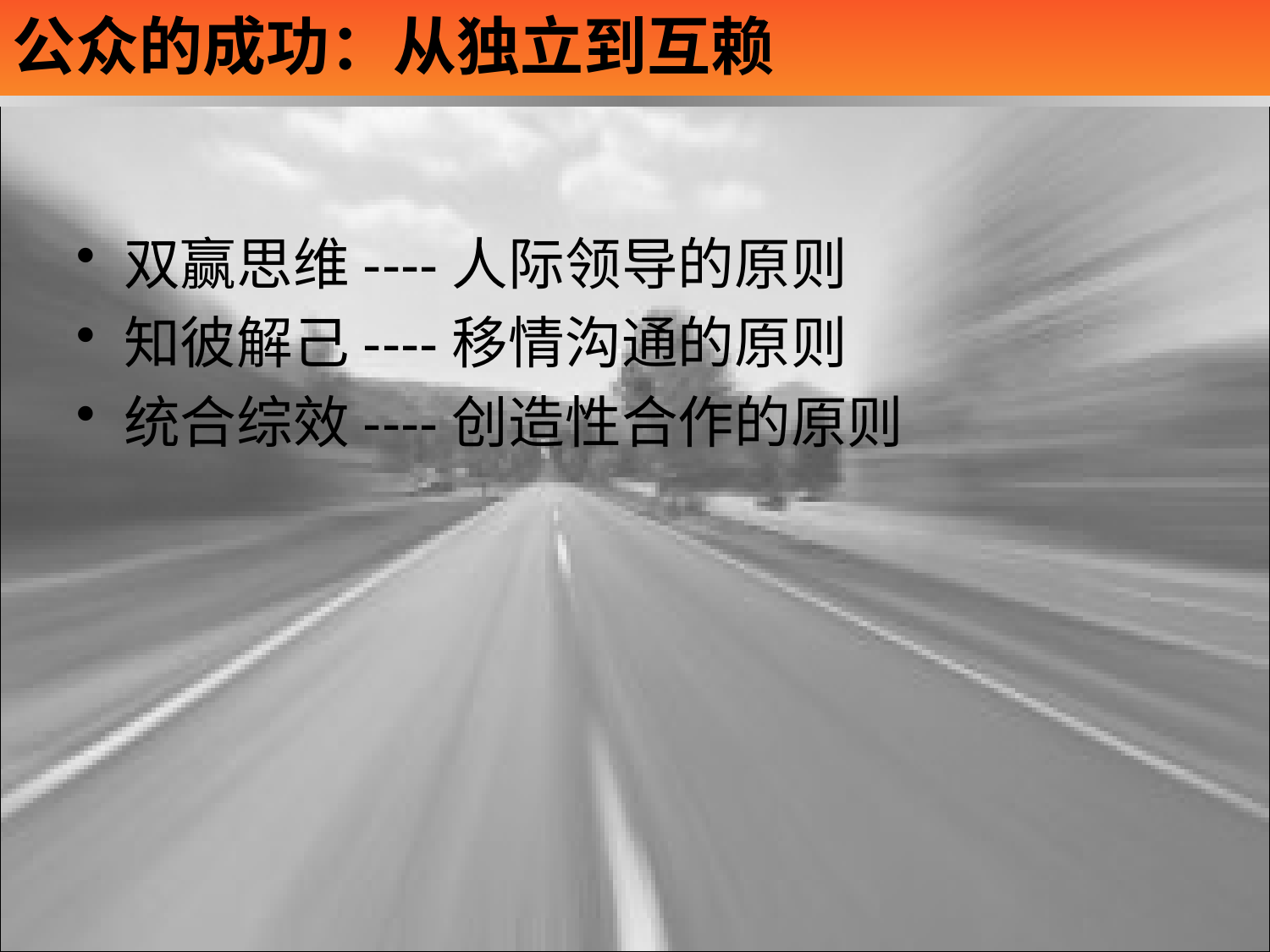

# 公众的成功：从独立到互赖
双赢思维----人际领导的原则
知彼解己----移情沟通的原则
统合综效----创造性合作的原则